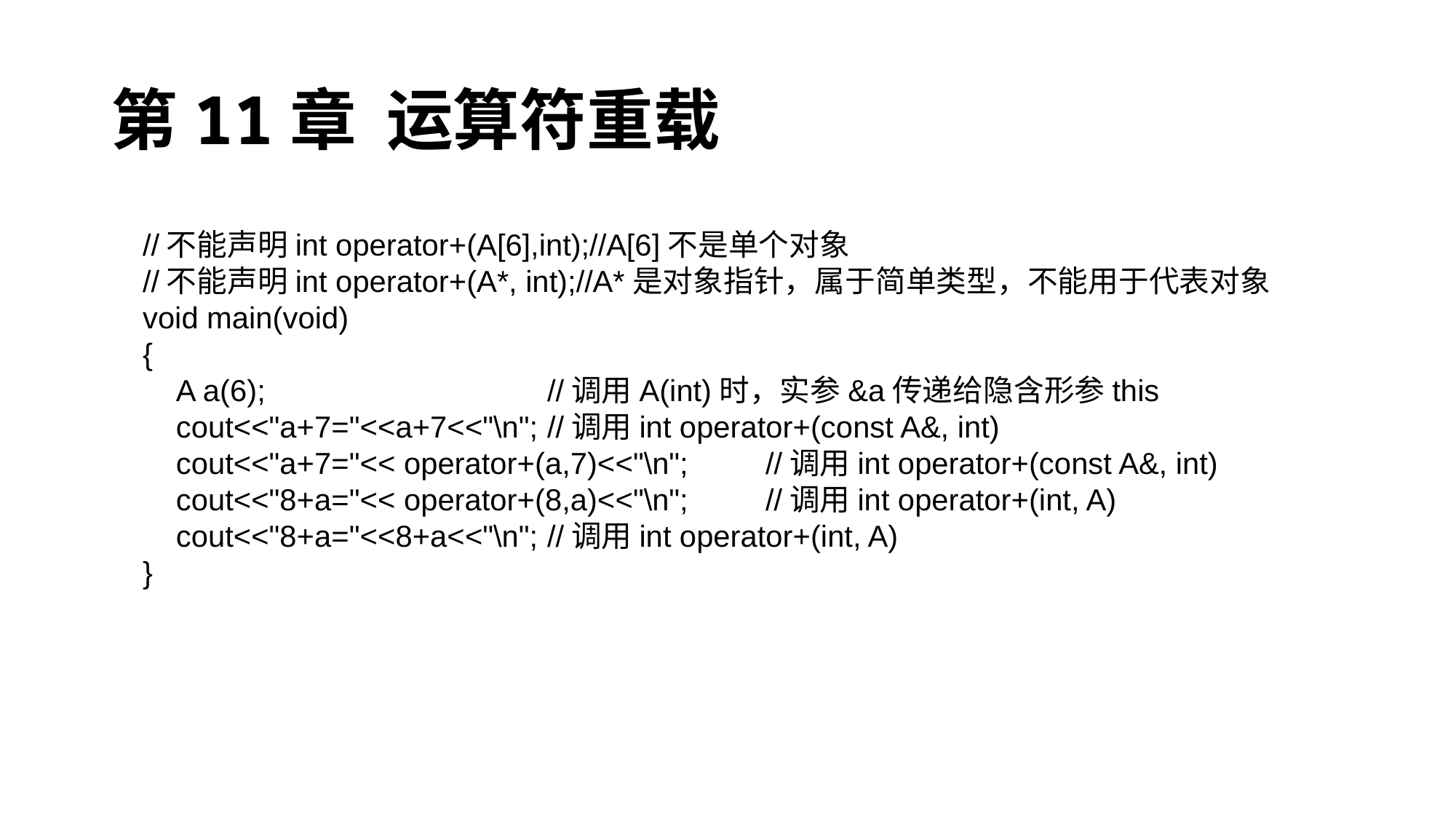

# 第11章  运算符重载
//不能声明int operator+(A[6],int);//A[6]不是单个对象
//不能声明int operator+(A*, int);//A*是对象指针，属于简单类型，不能用于代表对象
void main(void)
{
    A a(6);			//调用A(int)时，实参&a传递给隐含形参this
    cout<<"a+7="<<a+7<<"\n";	//调用int operator+(const A&, int)
    cout<<"a+7="<< operator+(a,7)<<"\n";	//调用int operator+(const A&, int)
    cout<<"8+a="<< operator+(8,a)<<"\n";	//调用int operator+(int, A)
    cout<<"8+a="<<8+a<<"\n";	//调用int operator+(int, A)
}